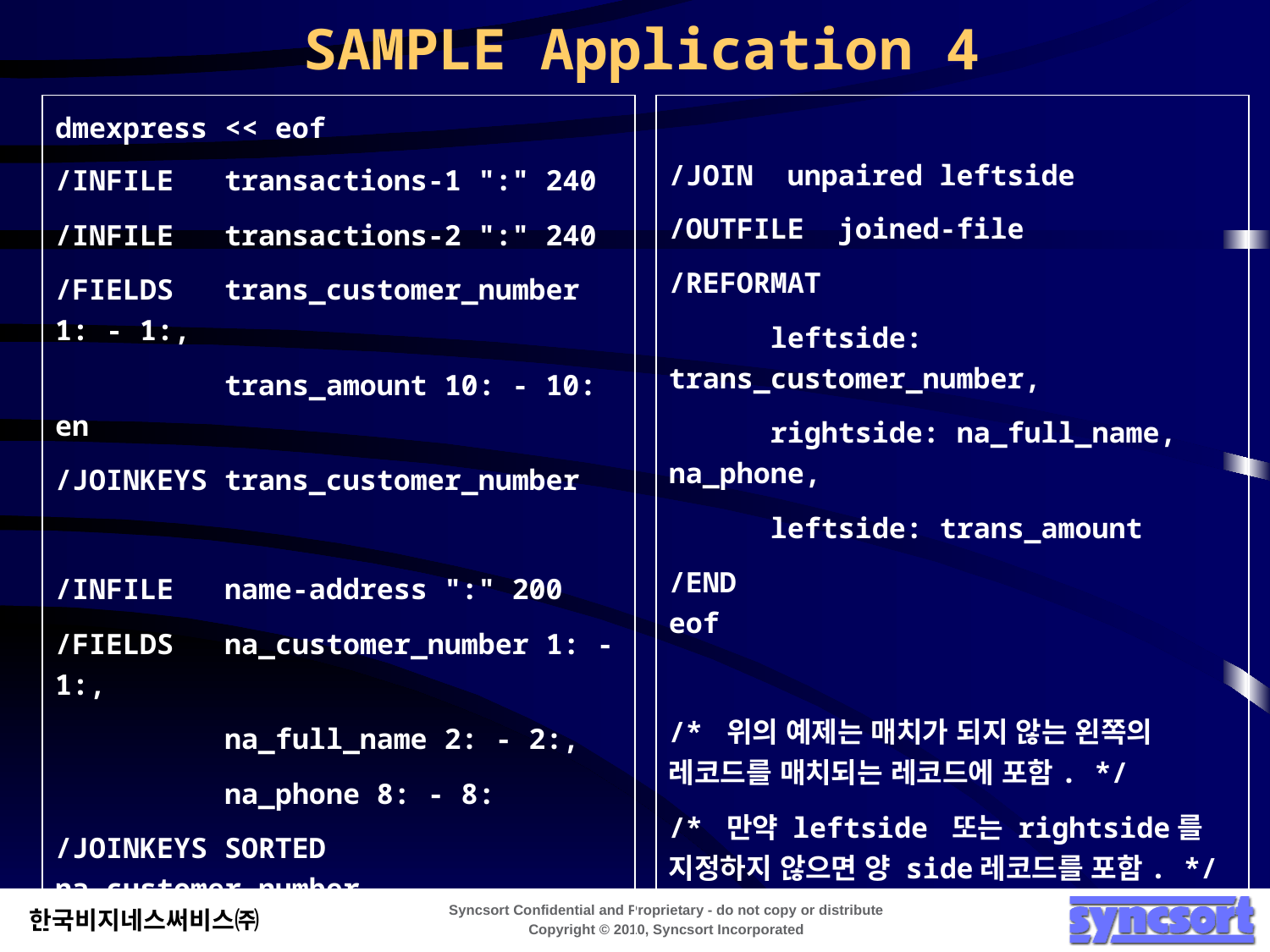

SAMPLE Application 4
dmexpress << eof
/INFILE   transactions-1 ":" 240
/INFILE   transactions-2 ":" 240
/FIELDS   trans_customer_number 1: - 1:,
          trans_amount 10: - 10: en
/JOINKEYS trans_customer_number

/INFILE   name-address ":" 200
/FIELDS   na_customer_number 1: - 1:,
          na_full_name 2: - 2:,
          na_phone 8: - 8:
/JOINKEYS SORTED na_customer_number

/JOIN  unpaired leftside
/OUTFILE  joined-file
/REFORMAT
      leftside: trans_customer_number,
      rightside: na_full_name, na_phone,
      leftside: trans_amount
/END
eof

/* 위의 예제는 매치가 되지 않는 왼쪽의 레코드를 매치되는 레코드에 포함. */
/* 만약 leftside 또는 rightside를 지정하지 않으면 양 side레코드를 포함. */